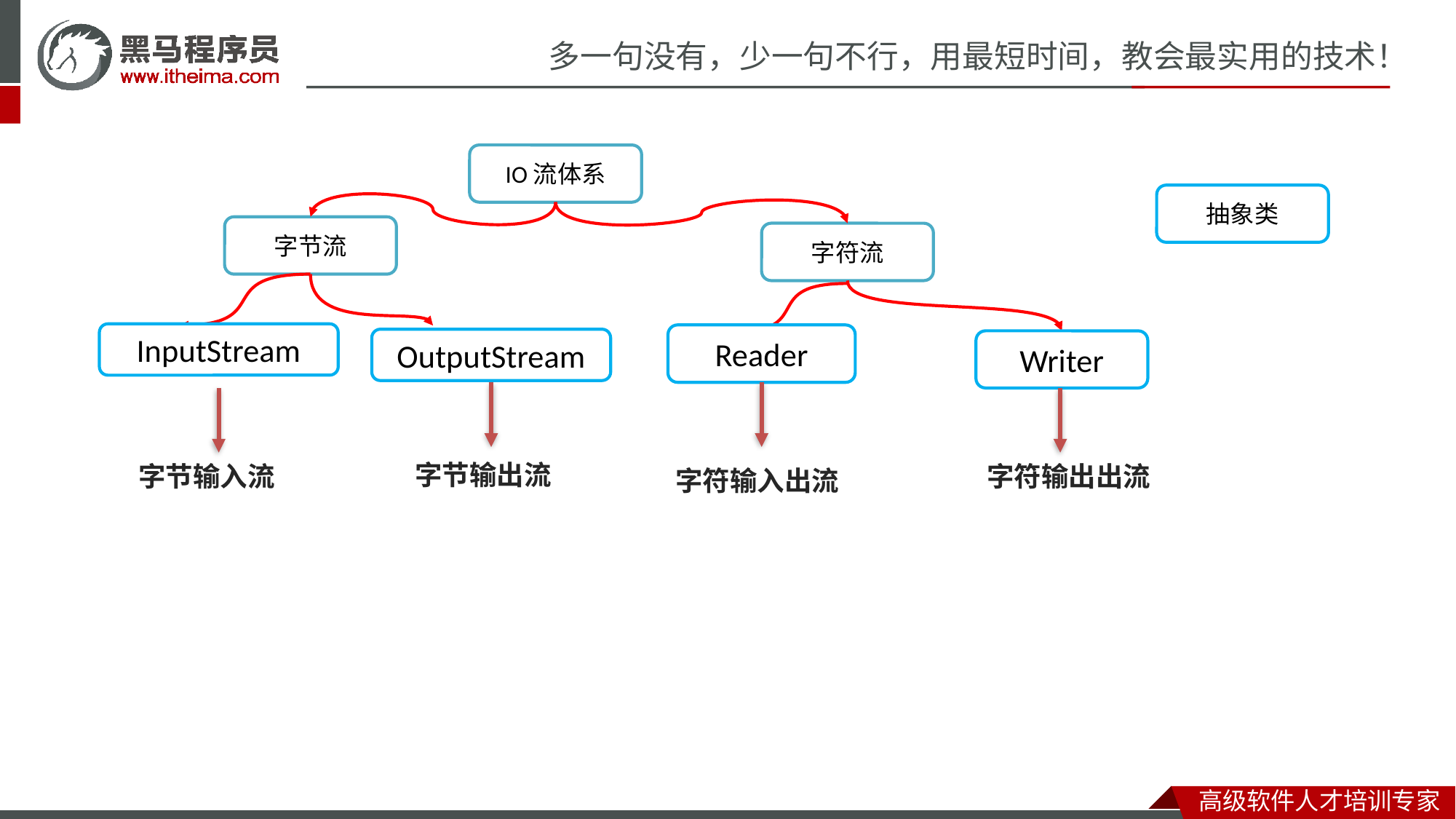

IO流体系
抽象类
字节流
字符流
InputStream
Reader
OutputStream
Writer
字节输出流
字节输入流
字符输出出流
字符输入出流